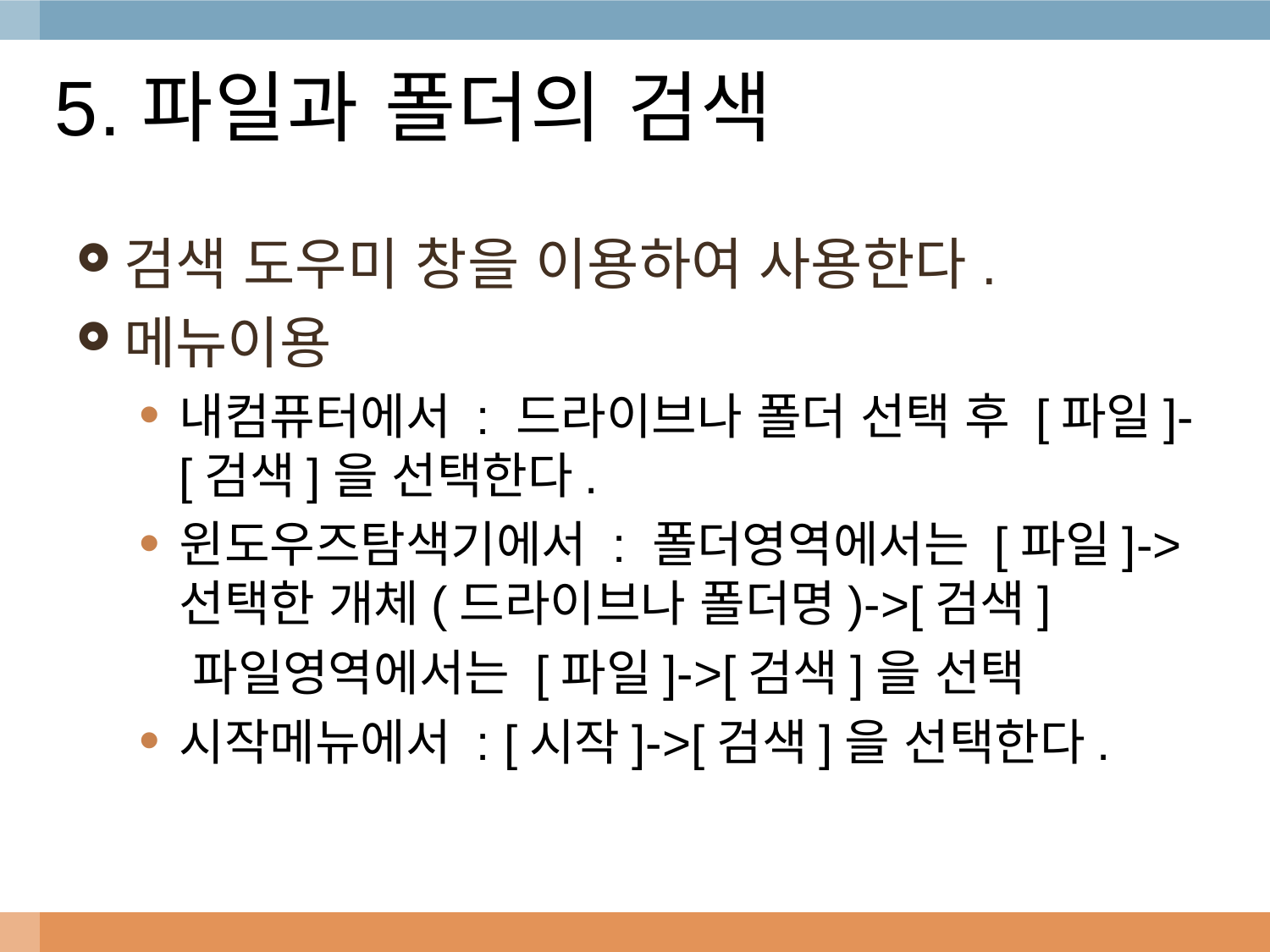

# 5.파일과 폴더의 검색
검색 도우미 창을 이용하여 사용한다.
메뉴이용
내컴퓨터에서 : 드라이브나 폴더 선택 후 [파일]-[검색]을 선택한다.
윈도우즈탐색기에서 : 폴더영역에서는 [파일]->선택한 개체(드라이브나 폴더명)->[검색]
   파일영역에서는 [파일]->[검색]을 선택
시작메뉴에서 : [시작]->[검색]을 선택한다.